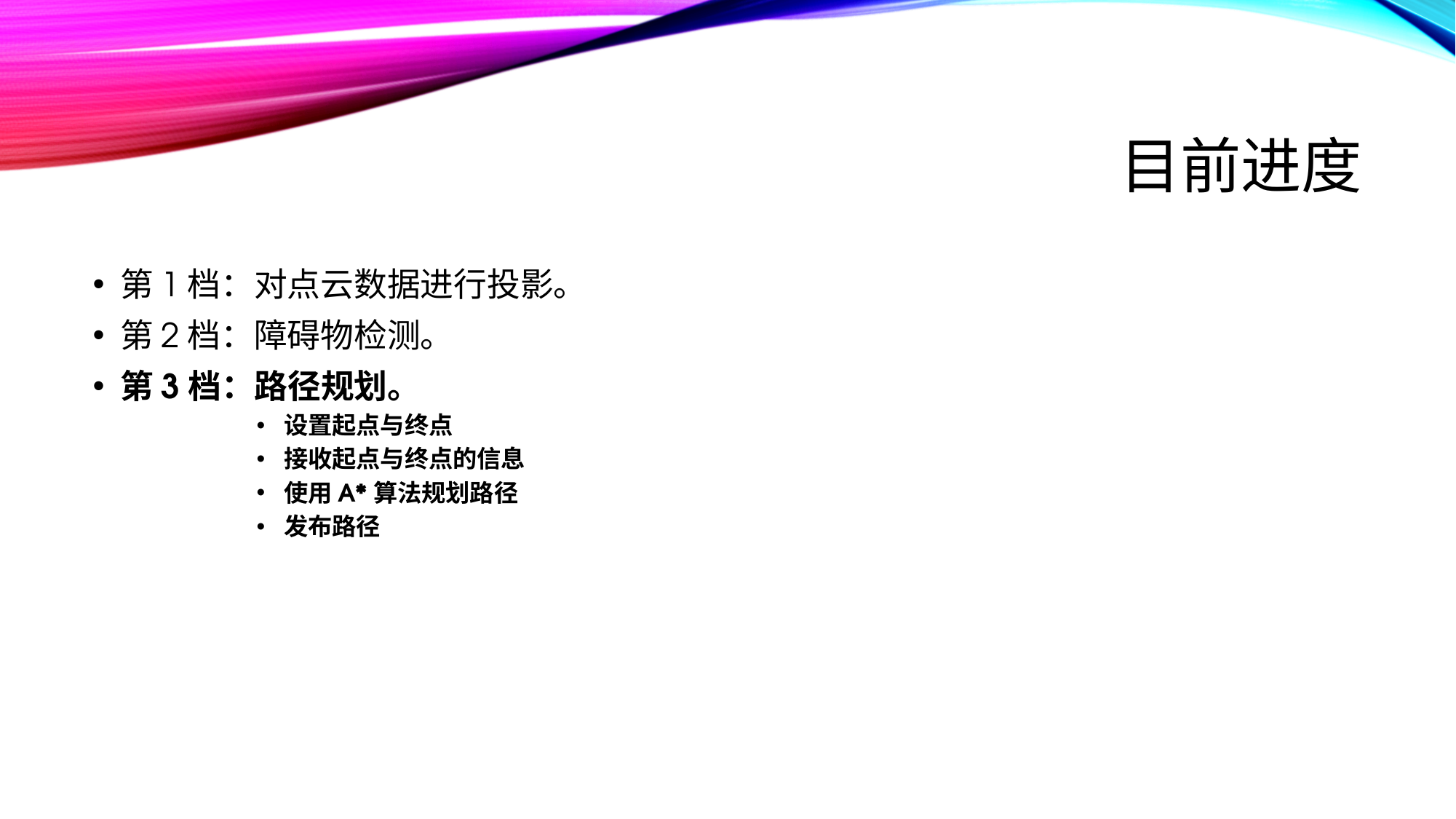

# 目前进度
第1档：对点云数据进行投影。
第2档：障碍物检测。
第3档：路径规划。
设置起点与终点
接收起点与终点的信息
使用A*算法规划路径
发布路径